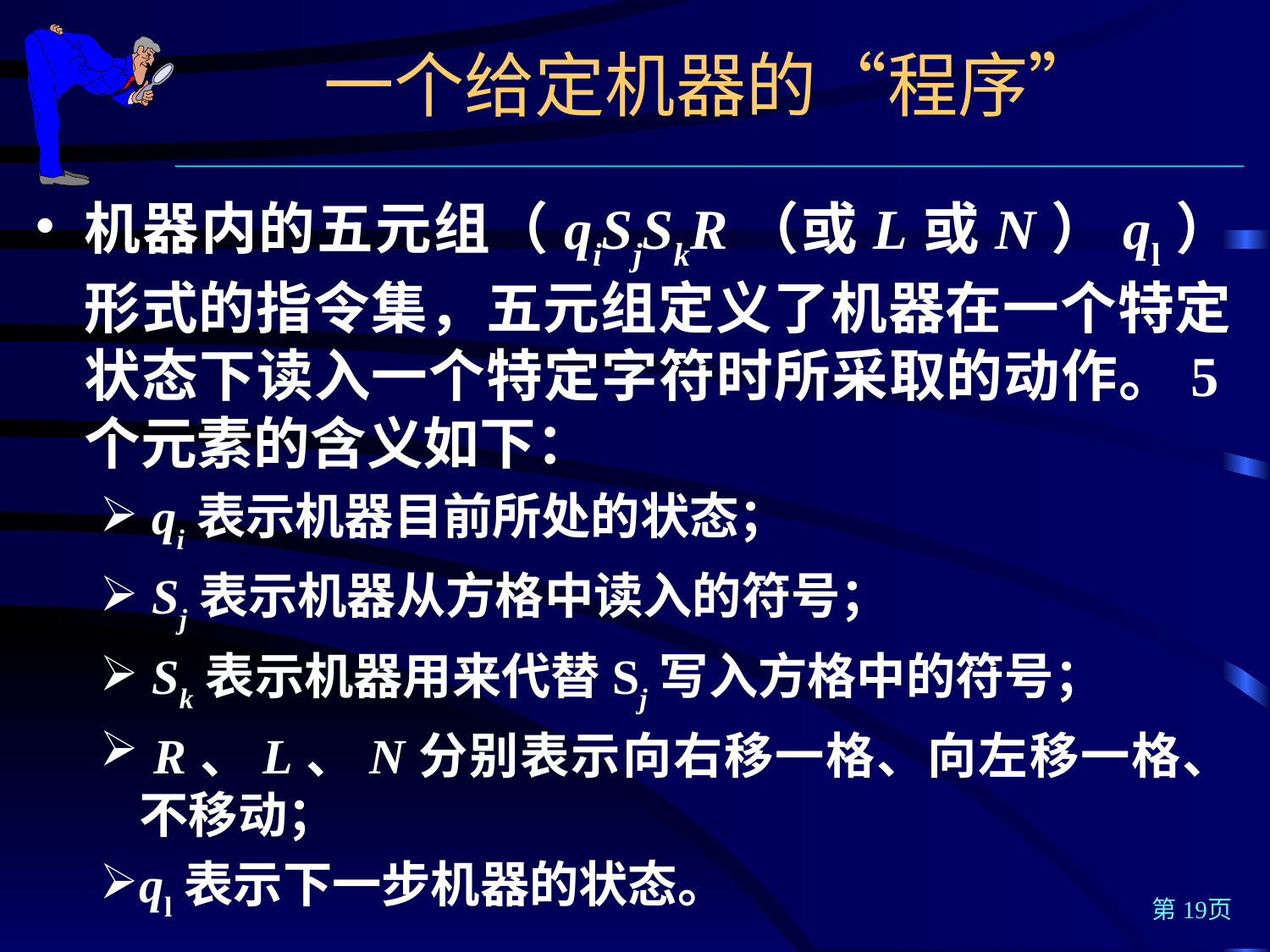

一个给定机器的“程序”
机器内的五元组（qiSjSkR（或L或N）ql）形式的指令集，五元组定义了机器在一个特定状态下读入一个特定字符时所采取的动作。5个元素的含义如下：
 qi表示机器目前所处的状态；
 Sj表示机器从方格中读入的符号；
 Sk表示机器用来代替Sj写入方格中的符号；
 R、L、N分别表示向右移一格、向左移一格、不移动；
ql表示下一步机器的状态。
第19页